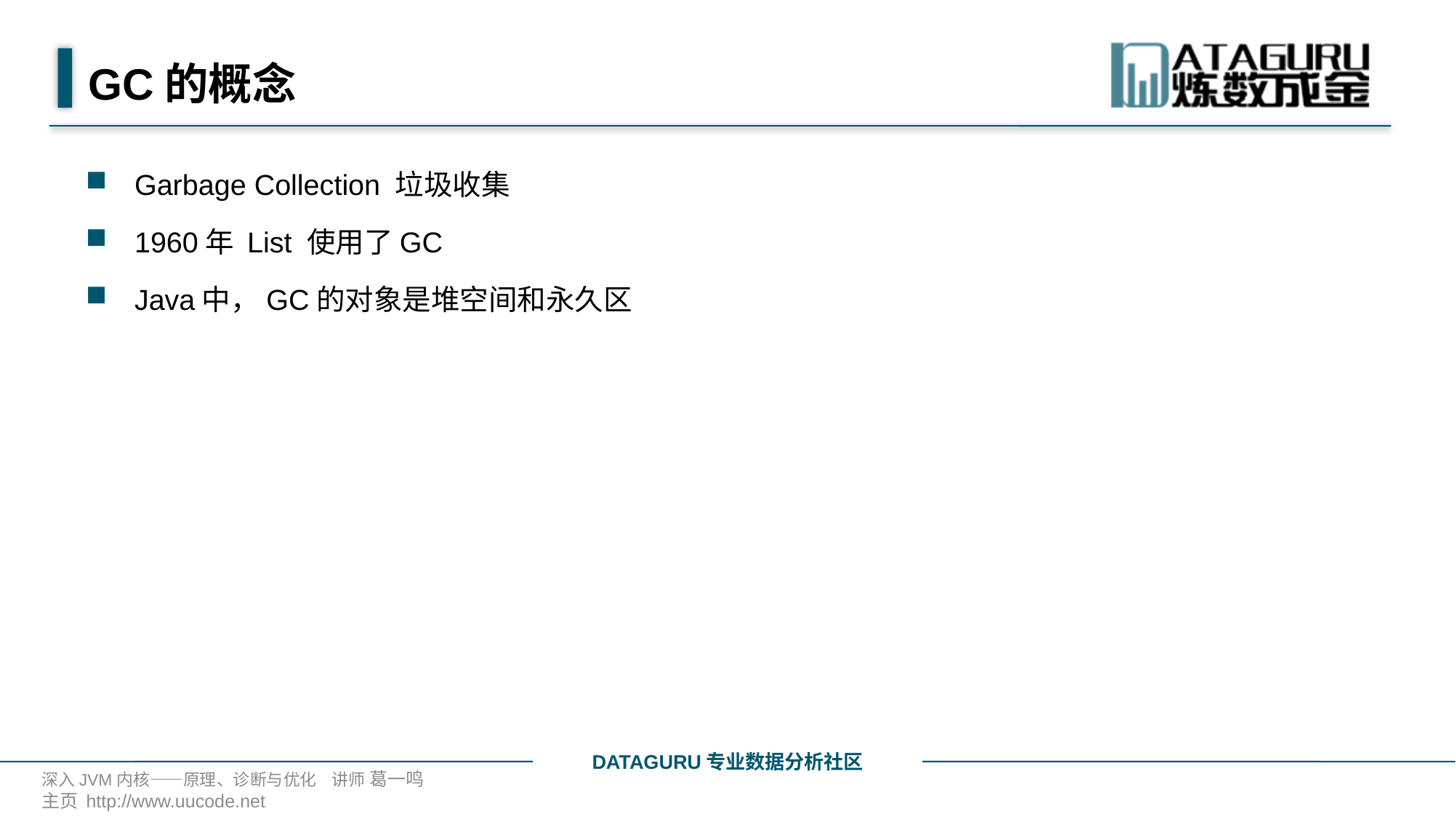

# GC的概念
Garbage Collection 垃圾收集
1960年 List 使用了GC
Java中，GC的对象是堆空间和永久区